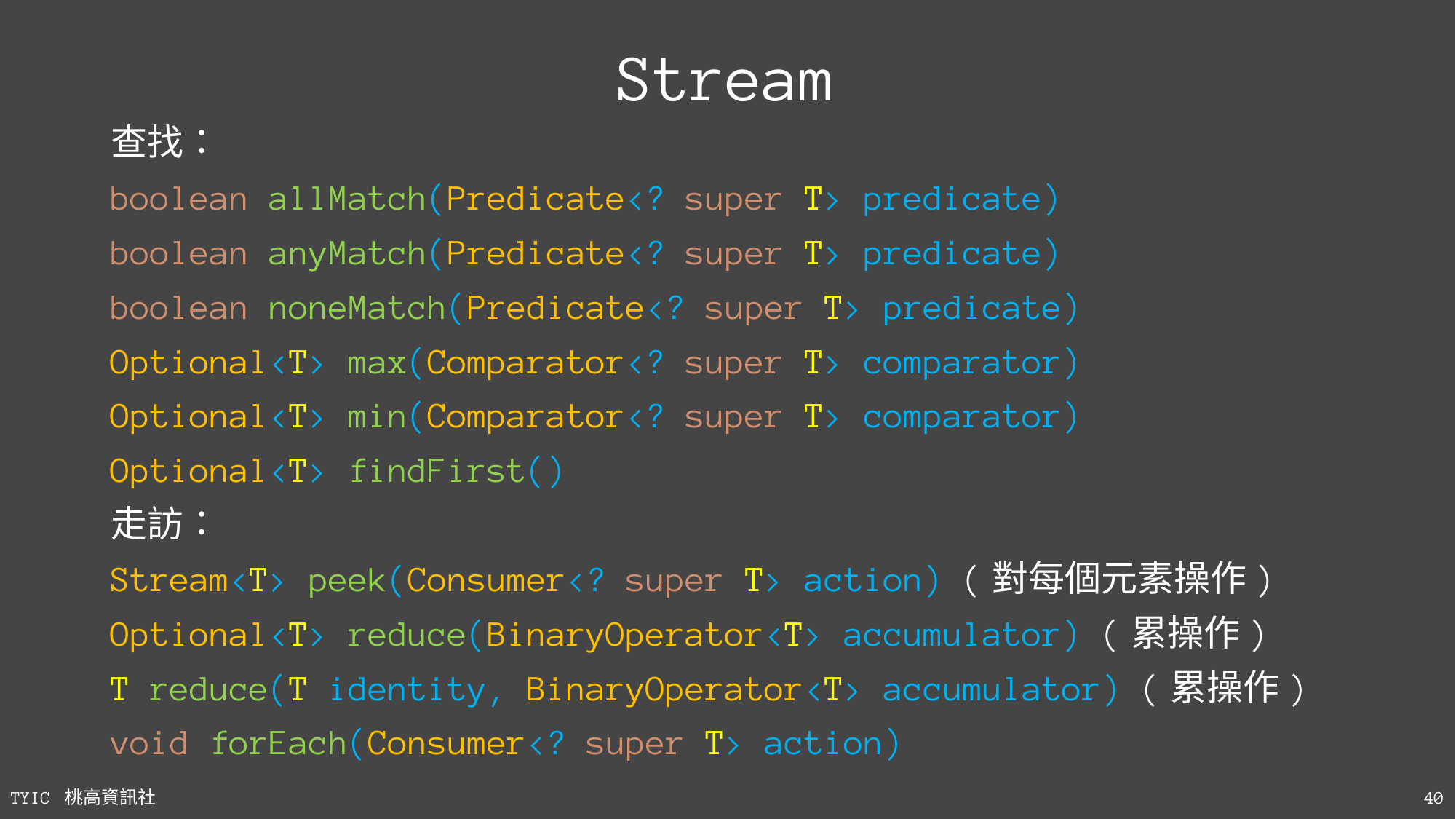

# Stream
查找：
boolean allMatch(Predicate<? super T> predicate)
boolean anyMatch(Predicate<? super T> predicate)
boolean noneMatch(Predicate<? super T> predicate)
Optional<T> max(Comparator<? super T> comparator)
Optional<T> min(Comparator<? super T> comparator)
Optional<T> findFirst()
走訪：
Stream<T> peek(Consumer<? super T> action) (對每個元素操作)
Optional<T> reduce(BinaryOperator<T> accumulator) (累操作)
T reduce(T identity, BinaryOperator<T> accumulator) (累操作)
void forEach(Consumer<? super T> action)